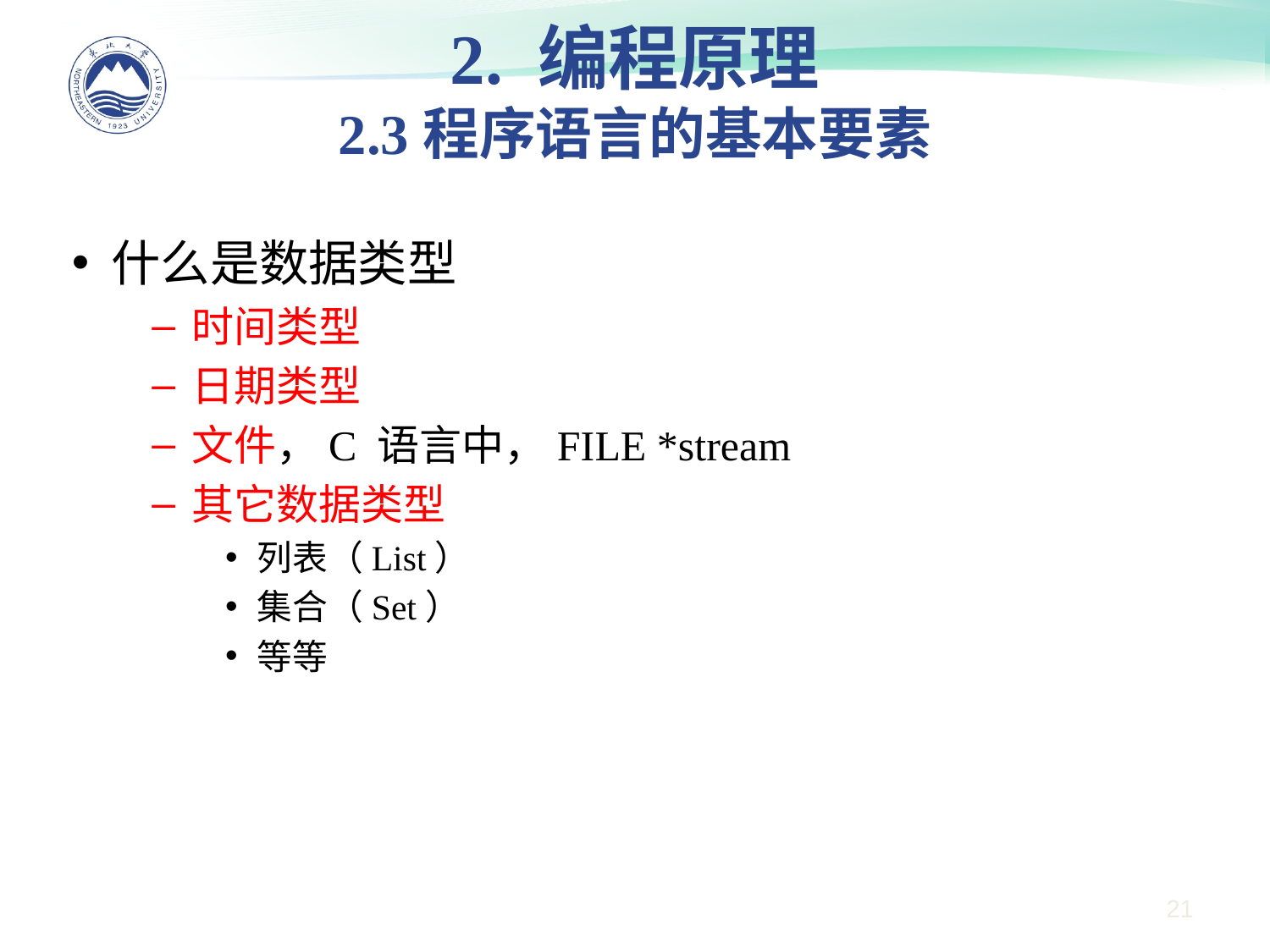

2. 编程原理
2.3程序语言的基本要素
什么是数据类型
时间类型
日期类型
文件，C 语言中，FILE *stream
其它数据类型
列表（List）
集合（Set）
等等
21